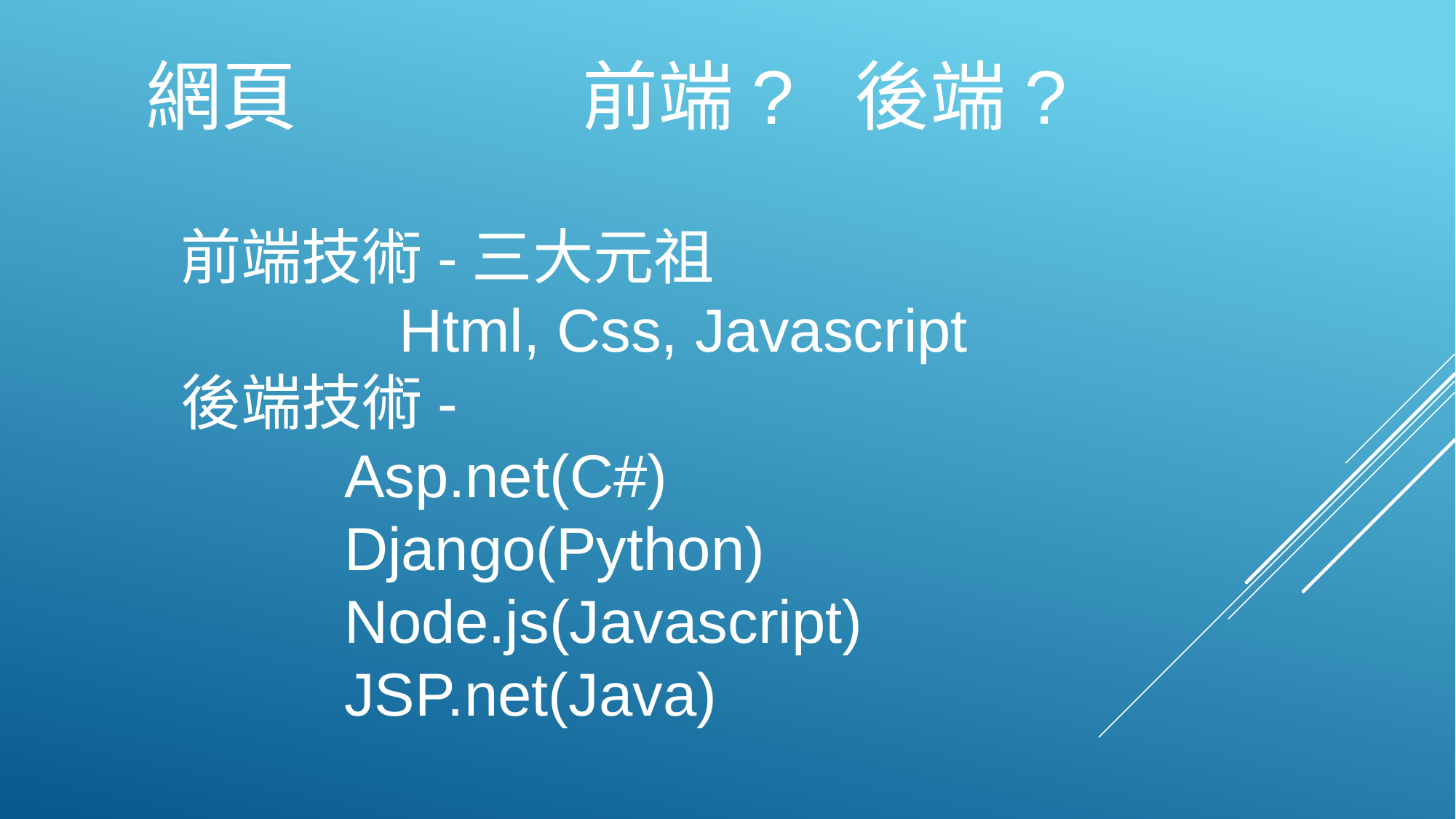

網頁			前端?  後端?
前端技術-三大元祖
		Html, Css, Javascript
後端技術-
	Asp.net(C#)
	Django(Python)
	Node.js(Javascript)
	JSP.net(Java)